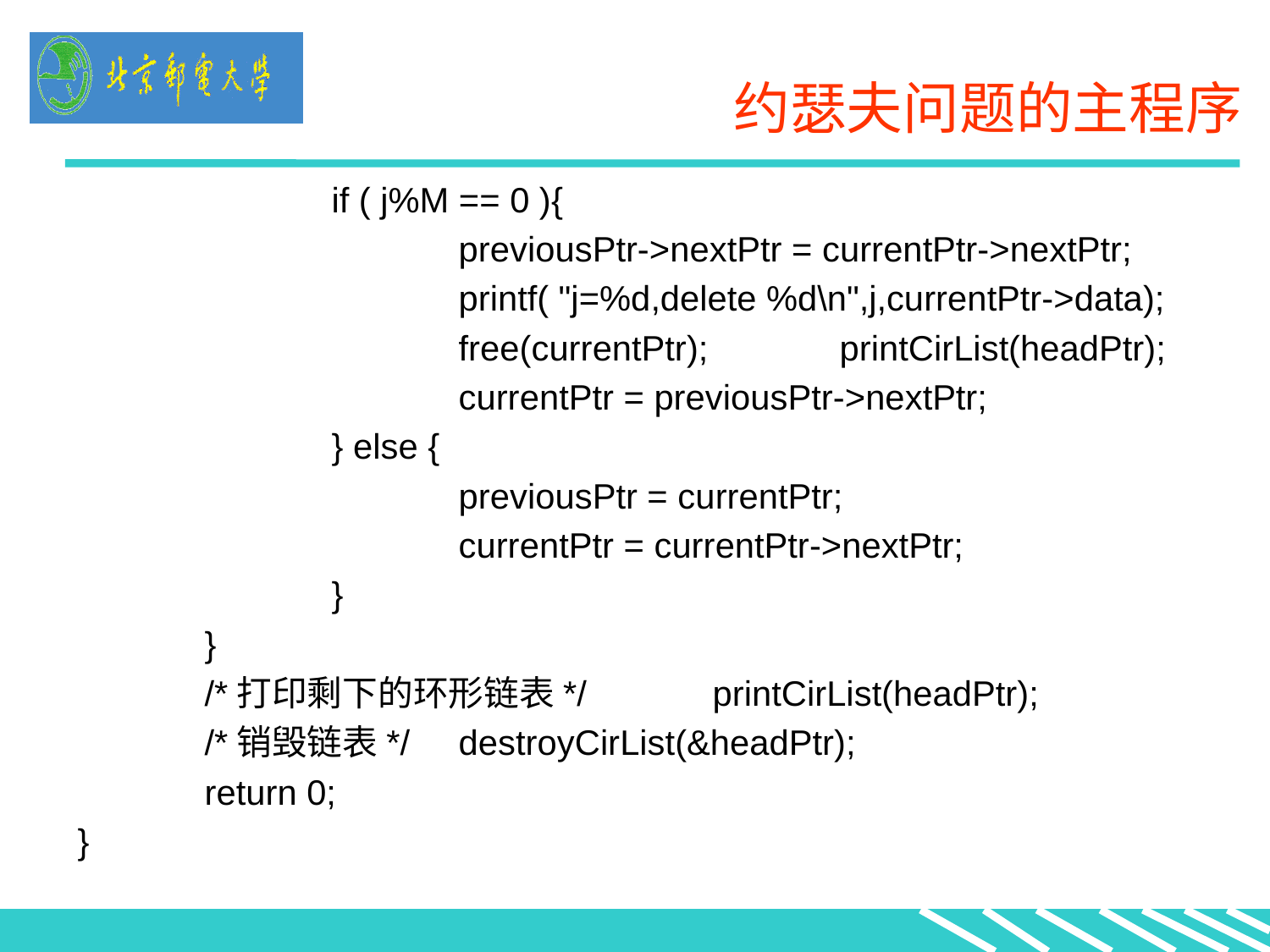

# 约瑟夫问题的主程序
		if ( j%M == 0 ){
			previousPtr->nextPtr = currentPtr->nextPtr;
			printf( "j=%d,delete %d\n",j,currentPtr->data);
			free(currentPtr);		printCirList(headPtr);
			currentPtr = previousPtr->nextPtr;
		} else {
			previousPtr = currentPtr;
			currentPtr = currentPtr->nextPtr;
		}
	}
	/*打印剩下的环形链表*/	printCirList(headPtr);
	/*销毁链表*/	destroyCirList(&headPtr);
	return 0;
}